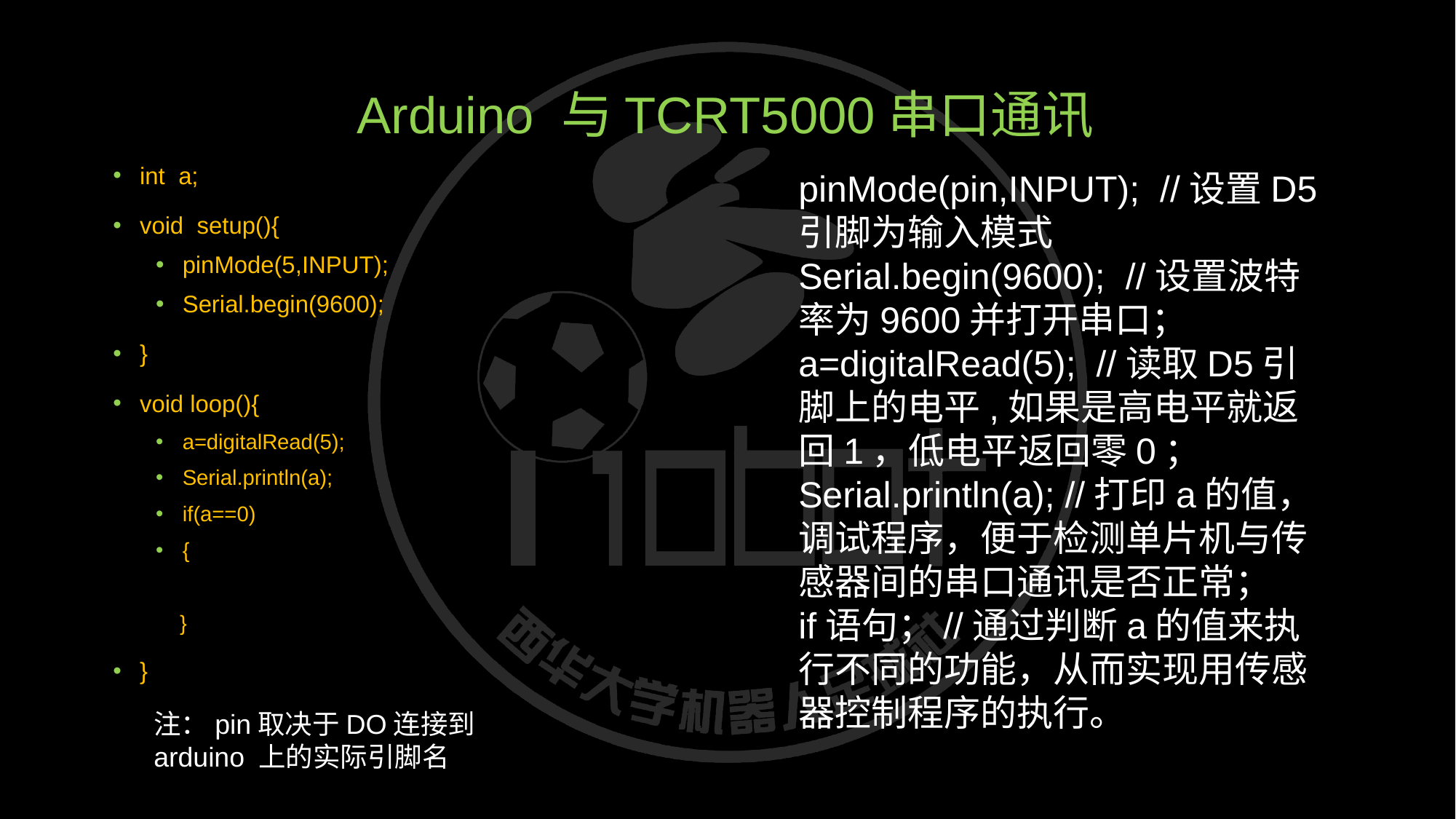

# Arduino 与TCRT5000串口通讯
int  a;
void  setup(){
pinMode(5,INPUT);
Serial.begin(9600);
}
void loop(){
a=digitalRead(5);
Serial.println(a);
if(a==0)
{

    }
}
pinMode(pin,INPUT);  //设置D5引脚为输入模式
Serial.begin(9600);  //设置波特率为9600并打开串口；
a=digitalRead(5);  //读取D5引脚上的电平,如果是高电平就返回1，低电平返回零0；
Serial.println(a); //打印a的值，调试程序，便于检测单片机与传感器间的串口通讯是否正常；
if语句；//通过判断a的值来执行不同的功能，从而实现用传感器控制程序的执行。
注：pin取决于DO连接到arduino 上的实际引脚名